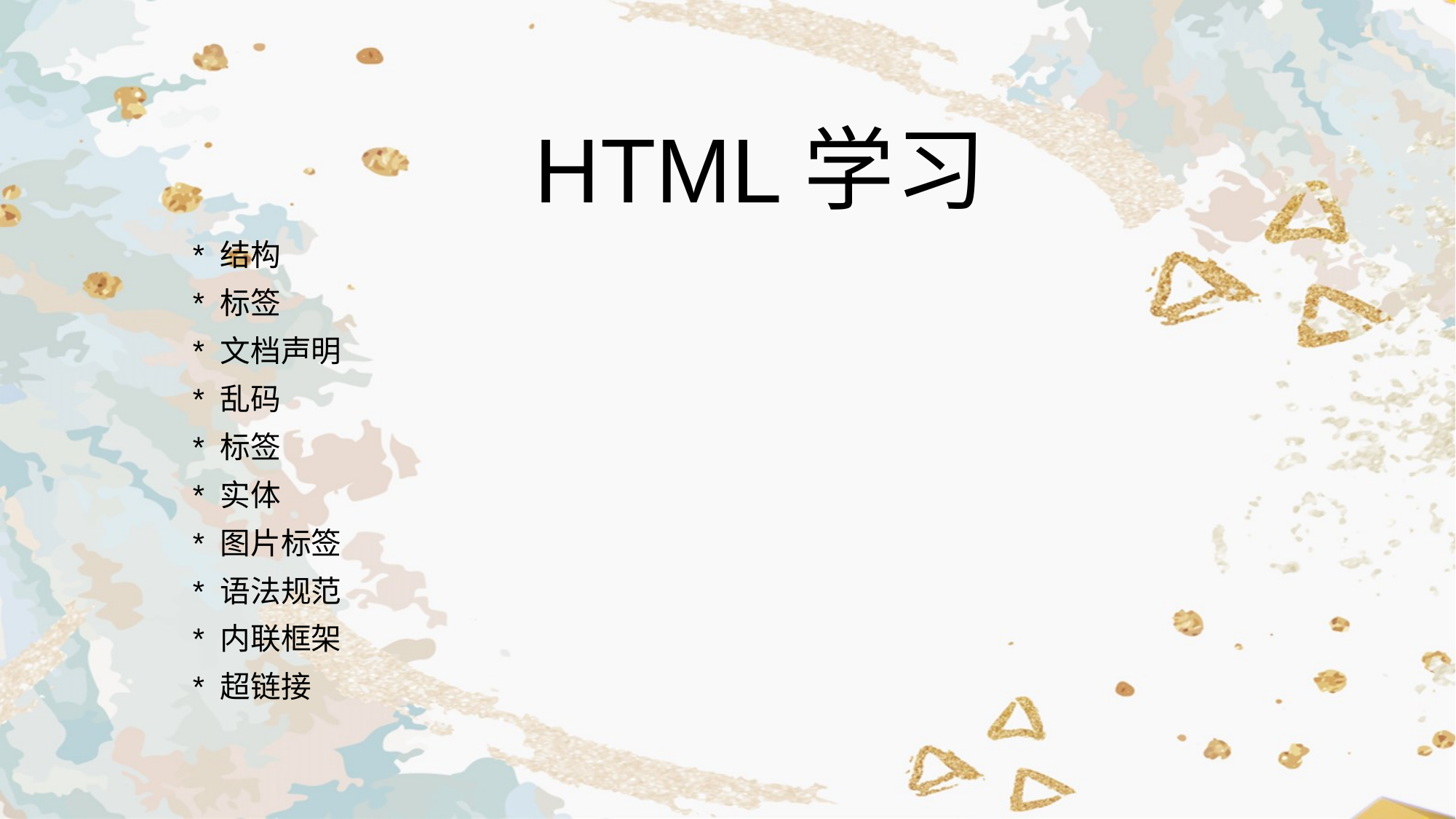

# HTML学习
* 结构
* 标签
* 文档声明
* 乱码
* 标签
* 实体
* 图片标签
* 语法规范
* 内联框架
* 超链接